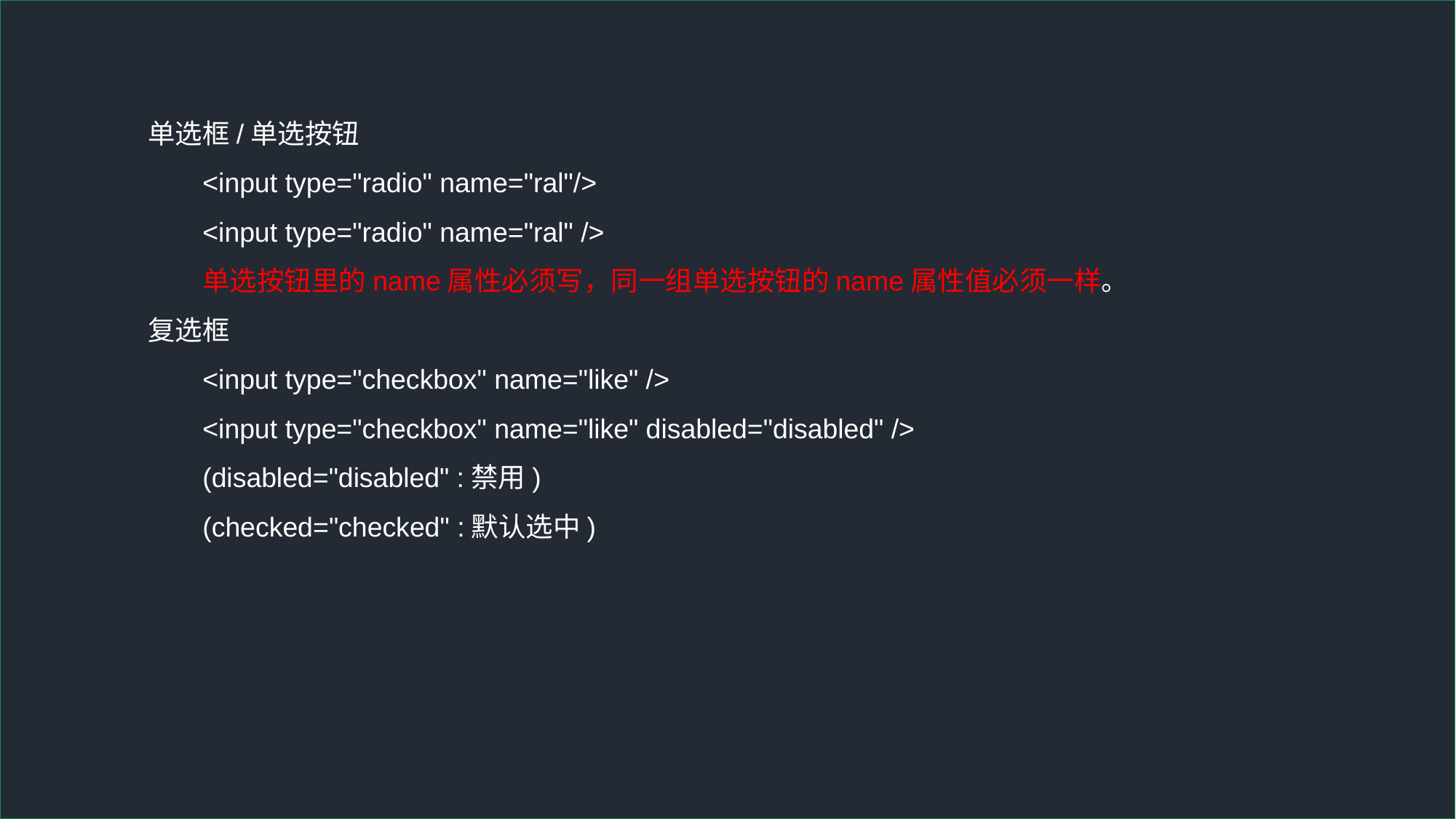

单选框/单选按钮
<input type="radio" name="ral"/>
<input type="radio" name="ral" />
单选按钮里的name属性必须写，同一组单选按钮的name属性值必须一样。
复选框
<input type="checkbox" name="like" />
<input type="checkbox" name="like" disabled="disabled" />
(disabled="disabled" :禁用)
(checked="checked" :默认选中)

THANK  YOU